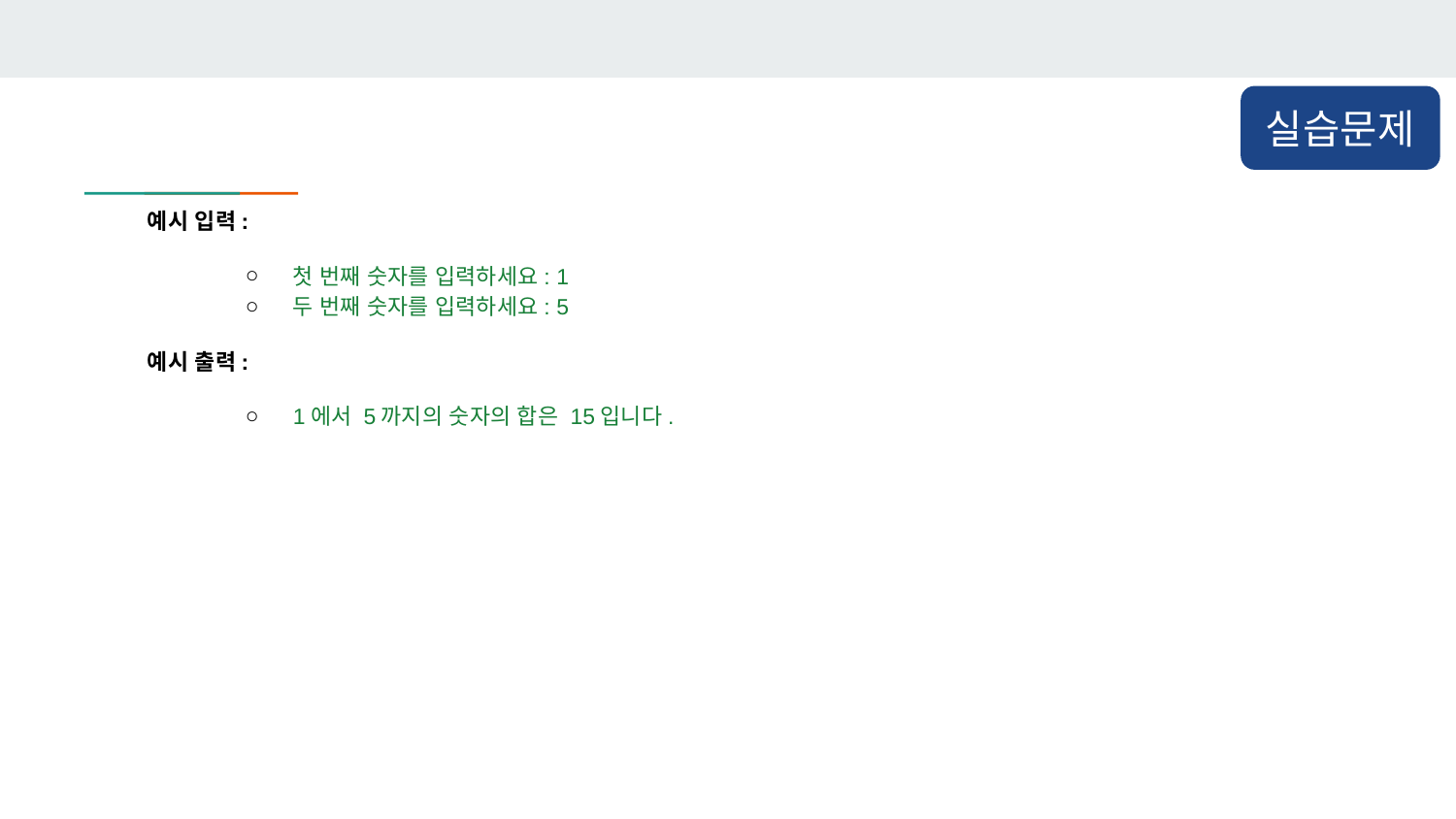

실습문제
예시 입력:
첫 번째 숫자를 입력하세요: 1
두 번째 숫자를 입력하세요: 5
예시 출력:
1에서 5까지의 숫자의 합은 15입니다.

​